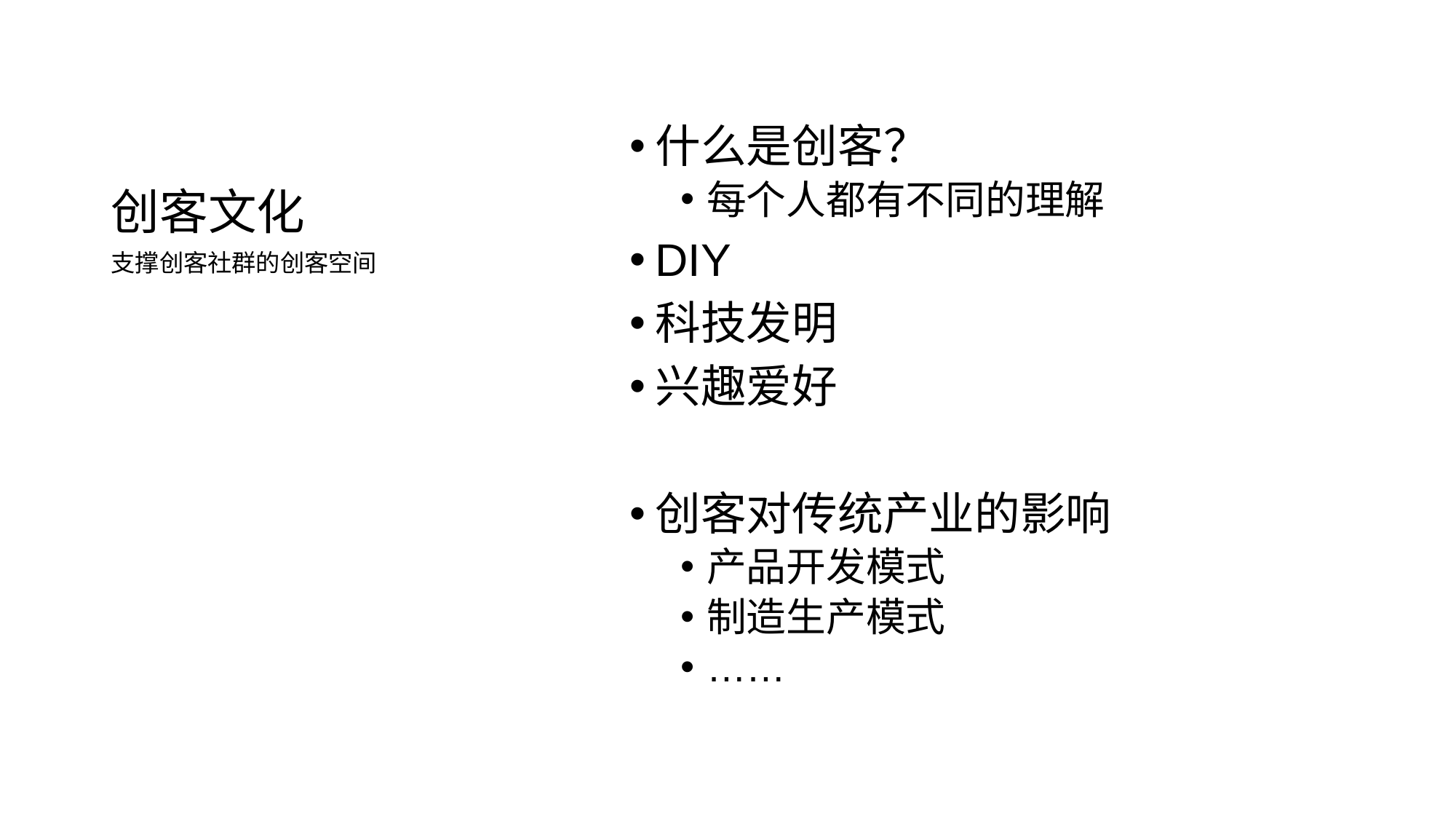

# 创客文化
什么是创客？
每个人都有不同的理解
DIY
科技发明
兴趣爱好

创客对传统产业的影响
产品开发模式
制造生产模式
……
支撑创客社群的创客空间